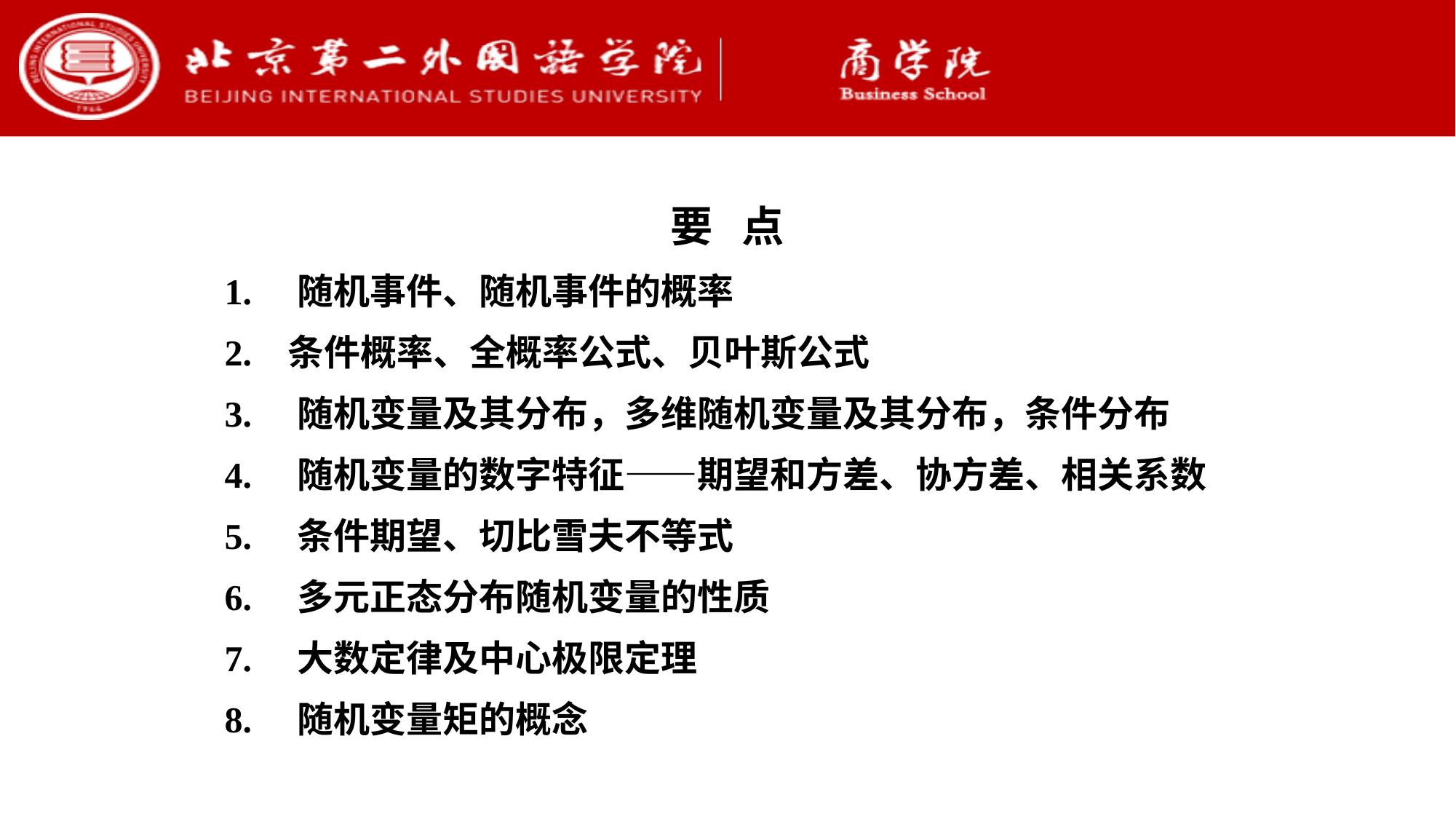

要   点
1.    随机事件、随机事件的概率
2.   条件概率、全概率公式、贝叶斯公式
3.    随机变量及其分布，多维随机变量及其分布，条件分布
4.    随机变量的数字特征——期望和方差、协方差、相关系数
5.    条件期望、切比雪夫不等式
6.    多元正态分布随机变量的性质
7.    大数定律及中心极限定理
8.    随机变量矩的概念